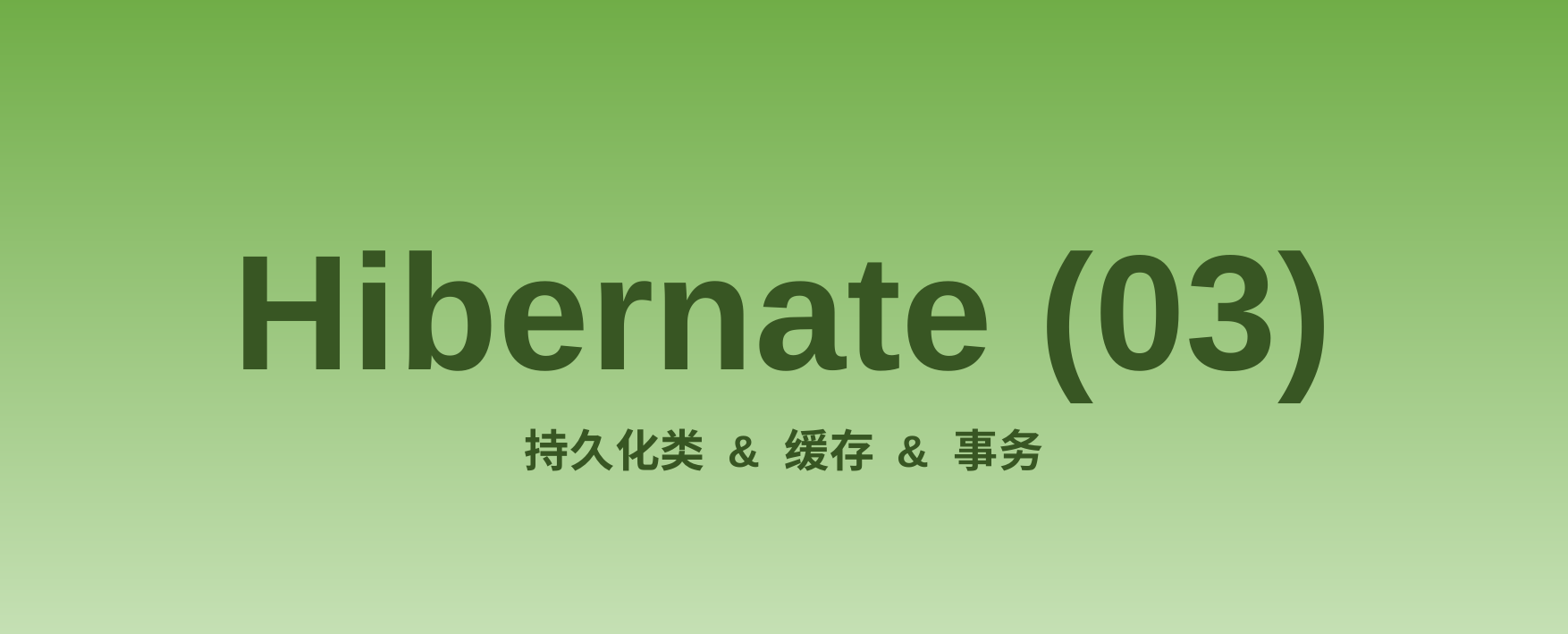

# Hibernate (03)
持久化类 & 缓存 & 事务